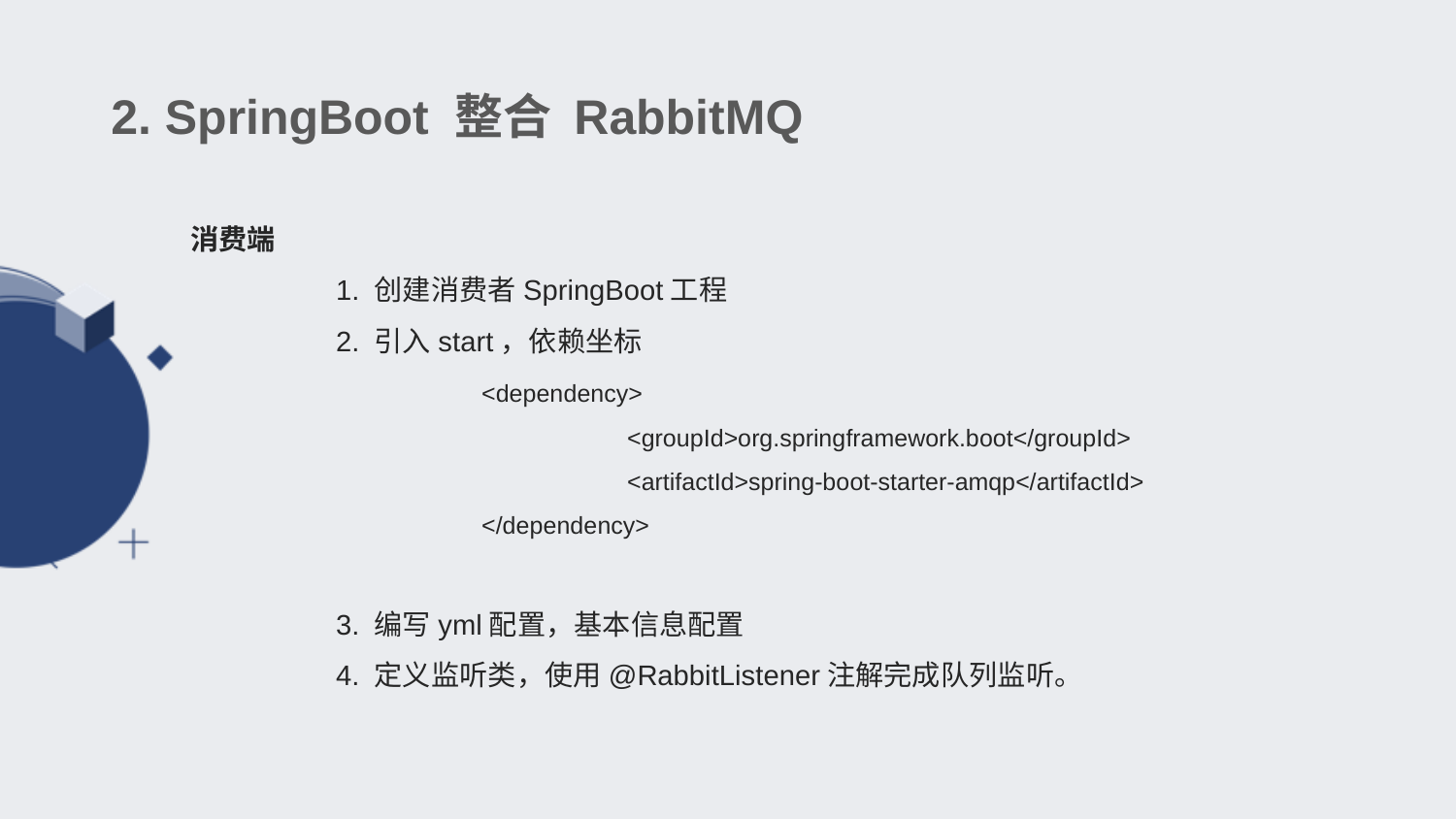

2. SpringBoot 整合 RabbitMQ
消费端
	1. 创建消费者SpringBoot工程
	2. 引入start，依赖坐标
	<dependency>
            		<groupId>org.springframework.boot</groupId>
            		<artifactId>spring-boot-starter-amqp</artifactId>
     	</dependency>

	3. 编写yml配置，基本信息配置
	4. 定义监听类，使用@RabbitListener注解完成队列监听。